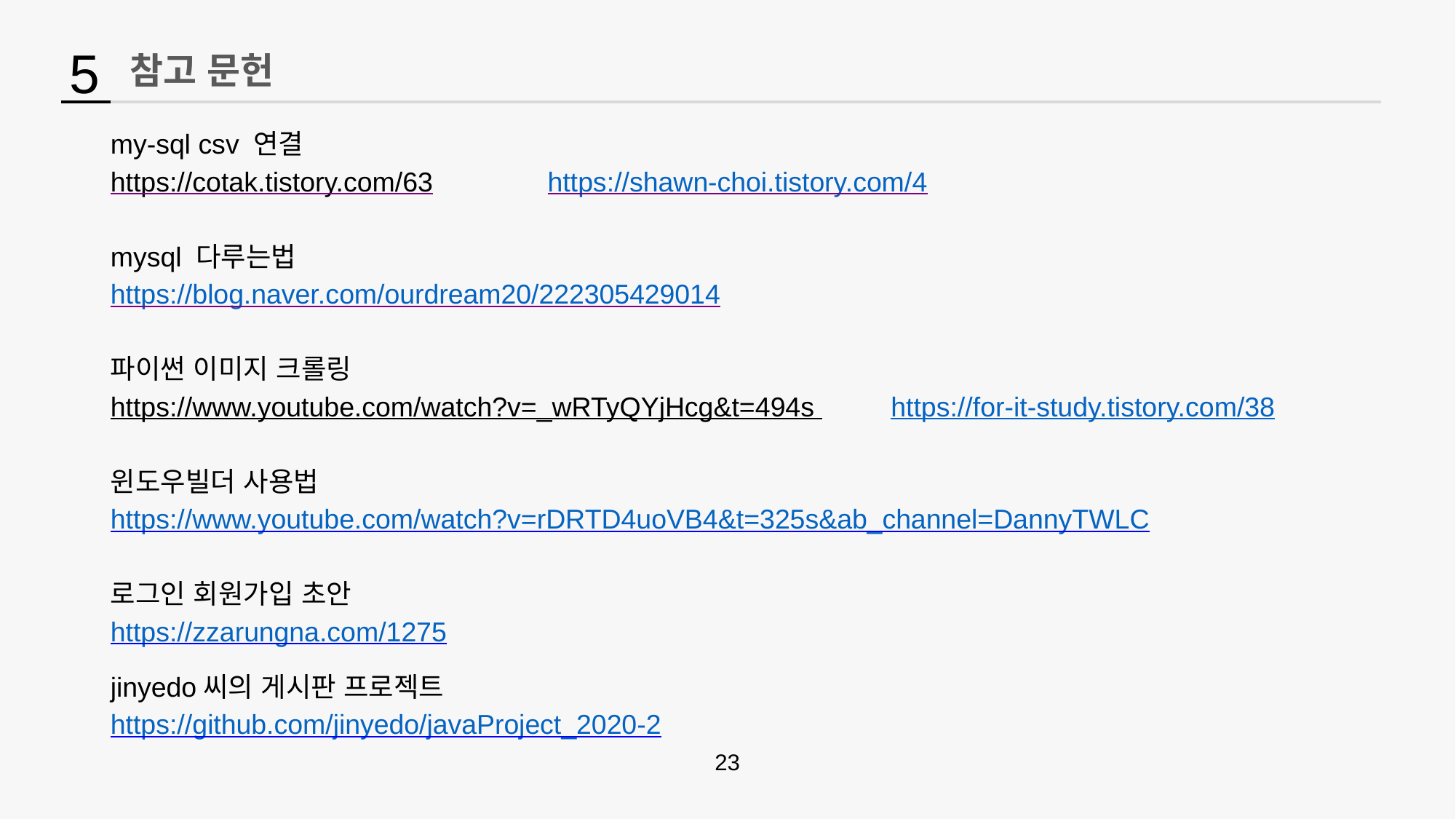

5
참고 문헌
my-sql csv 연결
https://cotak.tistory.com/63               https://shawn-choi.tistory.com/4
mysql 다루는법
https://blog.naver.com/ourdream20/222305429014
파이썬 이미지 크롤링
https://www.youtube.com/watch?v=_wRTyQYjHcg&t=494s          https://for-it-study.tistory.com/38
윈도우빌더 사용법
https://www.youtube.com/watch?v=rDRTD4uoVB4&t=325s&ab_channel=DannyTWLC
로그인 회원가입 초안
https://zzarungna.com/1275
jinyedo씨의 게시판 프로젝트
https://github.com/jinyedo/javaProject_2020-2

전국 여행지와 음식점, 관광지 정보가 너무 많기 때문에 자료를 정리하고 활용하기 어려울 수 있는데 어떻게 구현하고 해결할지에 대한 설명이 필요하다.

→ 미리 정보들을 크롤링 하여 정리할 때 일정 개수를 정하여 조건을 걸 수 있기 때문에 이런 방법을 사용하여 정리가 수월할 것으로 예상됩니다.
-  고객 관리
    1) 회원 인원수 나옴
    2) 회원들의 아이디, 비밀번호 볼 수 있음
    3) 게시판 글 회원 조회 가능
  -  게시판 운영
  -  계절별 유명지역 선정

소비자 모드 내용
 -  내 정보 관리
    1) 회원가입, 로그인, 아이디 비밀번호 찾기, 회원정보 수정, 관심지역 설정
 -  숙소 예약
 -  게시판 글 작성
23